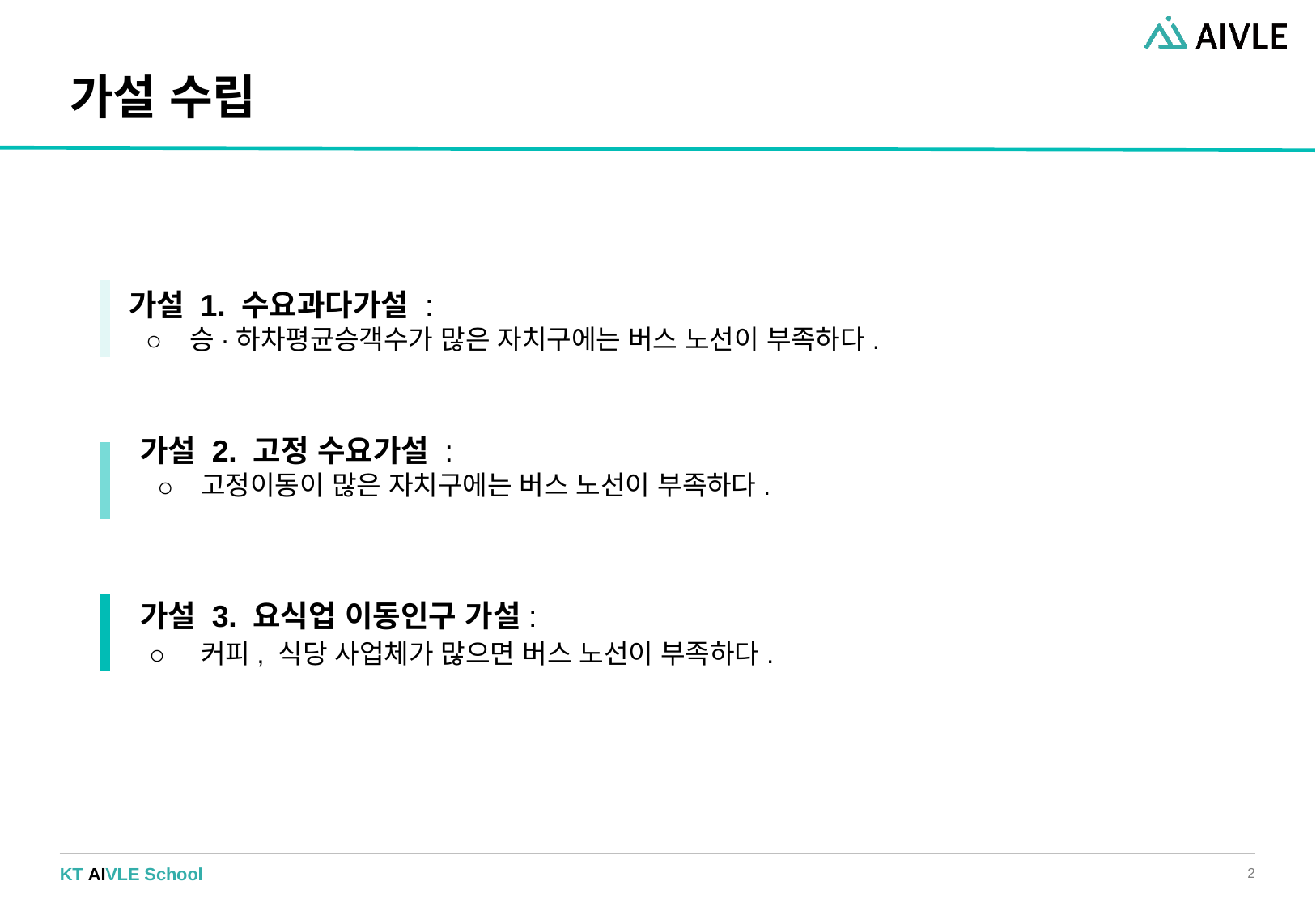

# 가설 수립
가설 1. 수요과다가설 :
승·하차평균승객수가 많은 자치구에는 버스 노선이 부족하다.

가설 2. 고정 수요가설 :
고정이동이 많은 자치구에는 버스 노선이 부족하다.

가설 3. 요식업 이동인구 가설:
커피, 식당 사업체가 많으면 버스 노선이 부족하다.